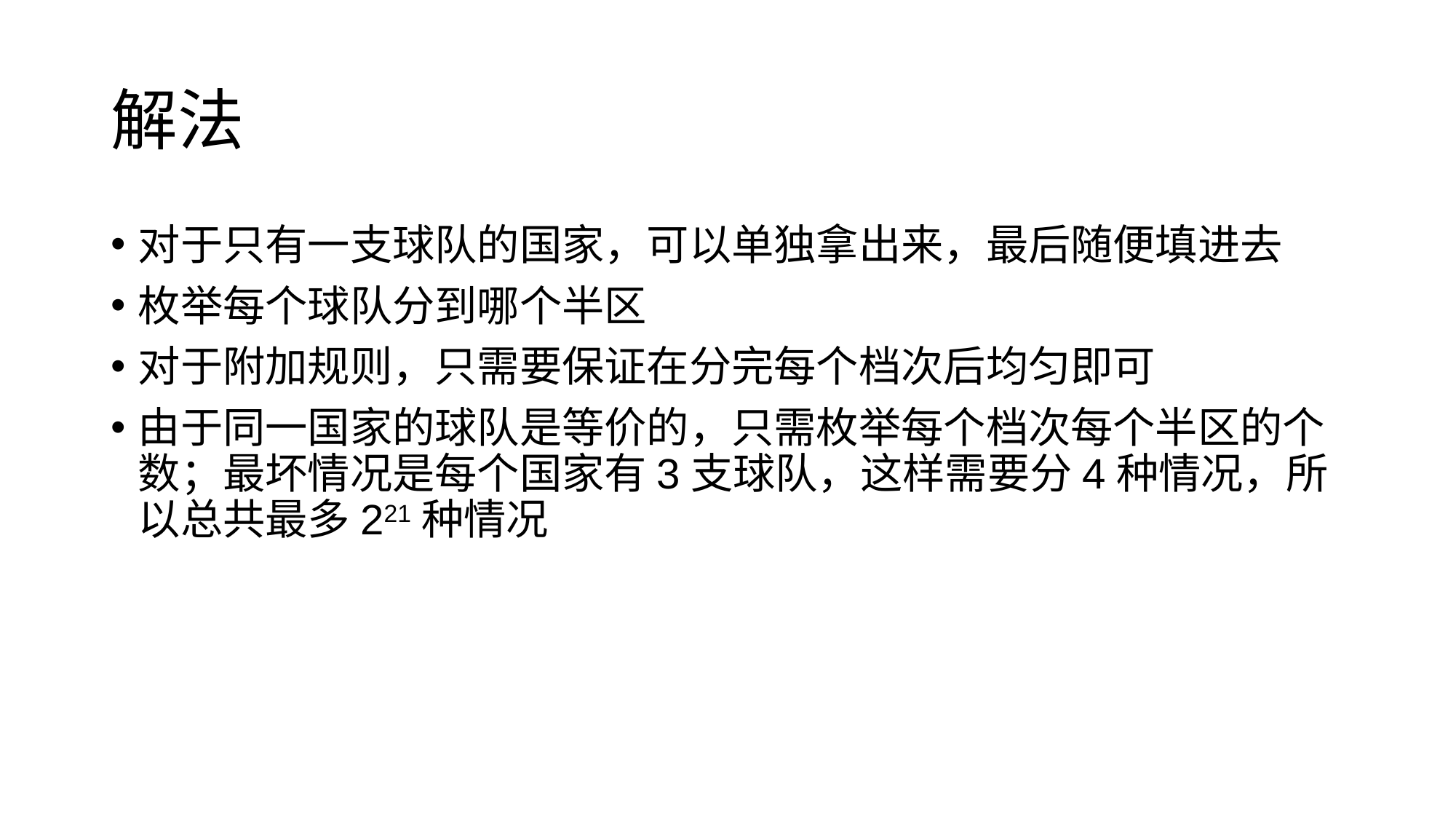

# 解法
对于只有一支球队的国家，可以单独拿出来，最后随便填进去
枚举每个球队分到哪个半区
对于附加规则，只需要保证在分完每个档次后均匀即可
由于同一国家的球队是等价的，只需枚举每个档次每个半区的个数；最坏情况是每个国家有3支球队，这样需要分4种情况，所以总共最多221种情况